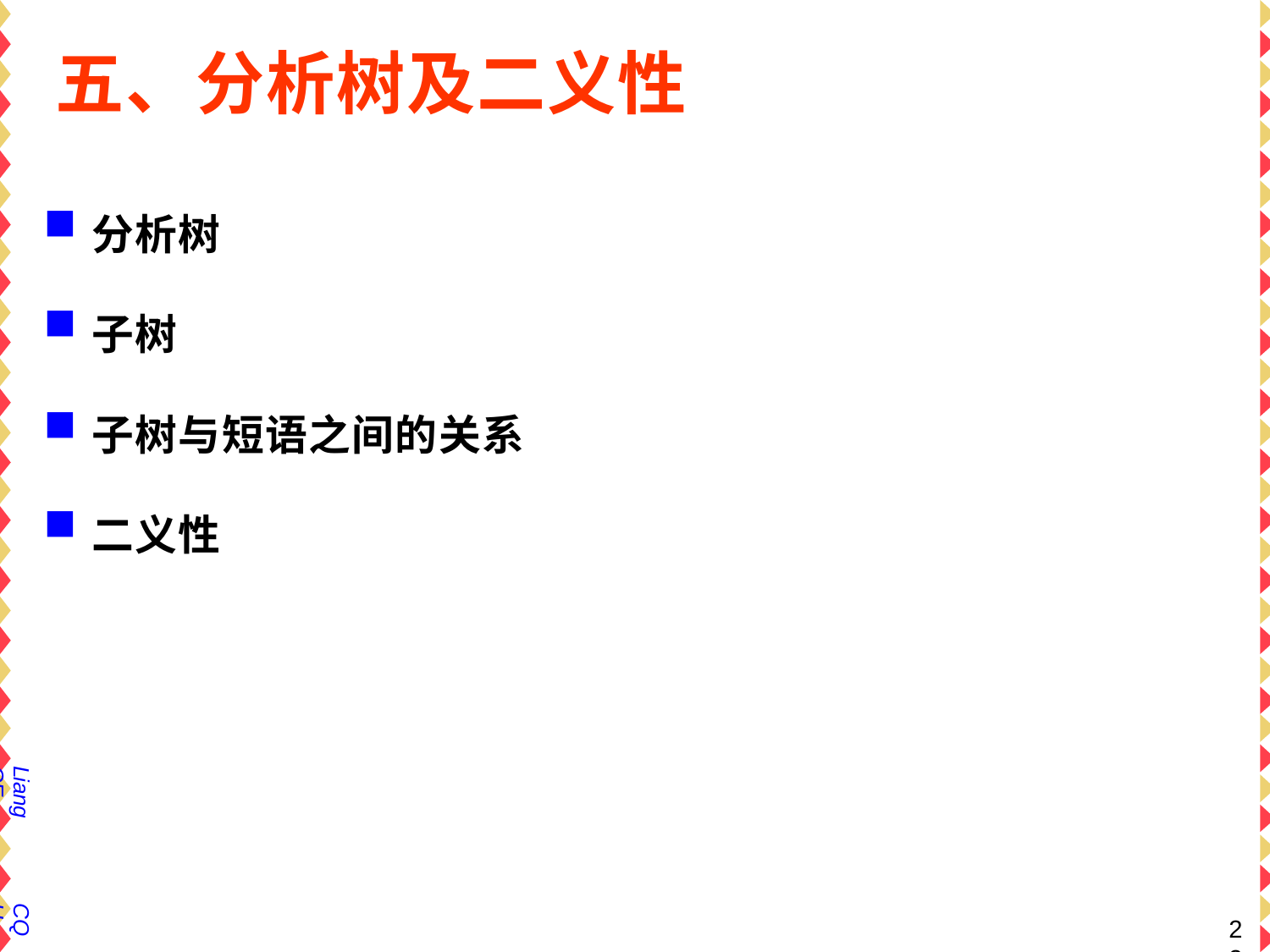

# 五、分析树及二义性
分析树
子树
子树与短语之间的关系
二义性
Liang GE
CQU
22